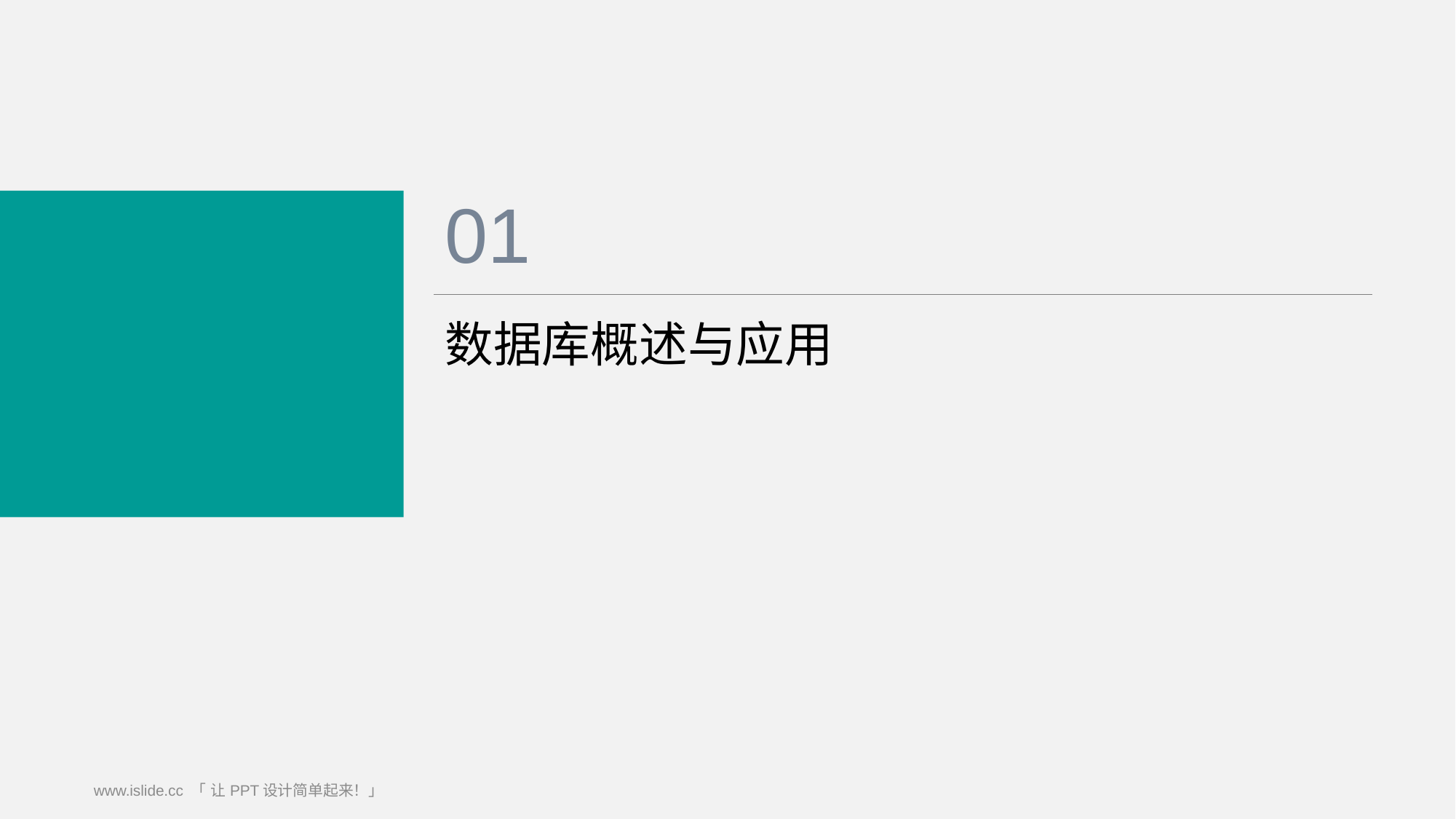

01
# 数据库概述与应用

www.islide.cc 「 让PPT设计简单起来！」
3